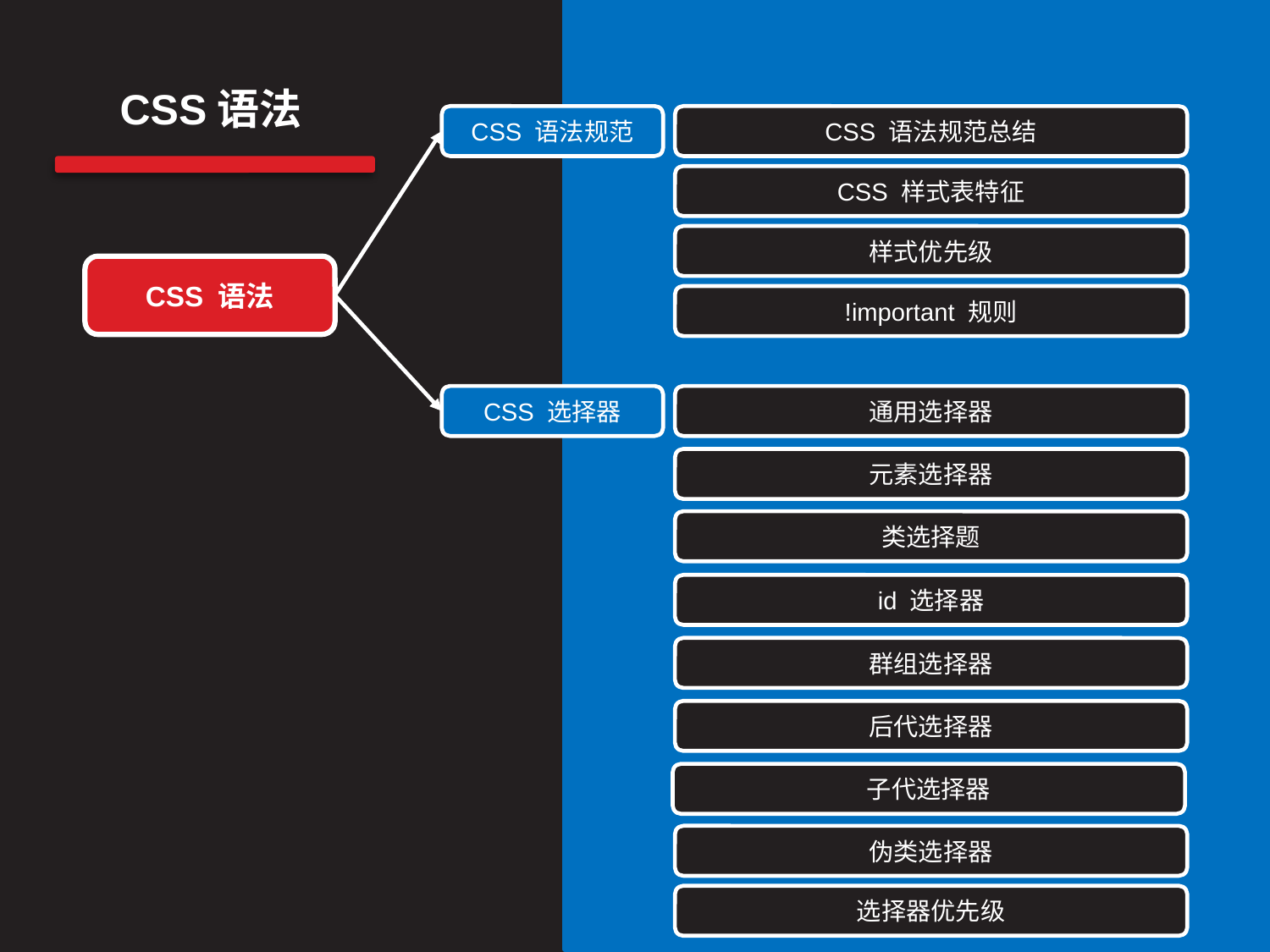

CSS语法

CSS 语法规范
CSS 语法规范总结
CSS 样式表特征
样式优先级
CSS 语法
!important 规则
CSS 选择器
通用选择器
元素选择器
类选择题
id 选择器
群组选择器
后代选择器
子代选择器
伪类选择器
选择器优先级